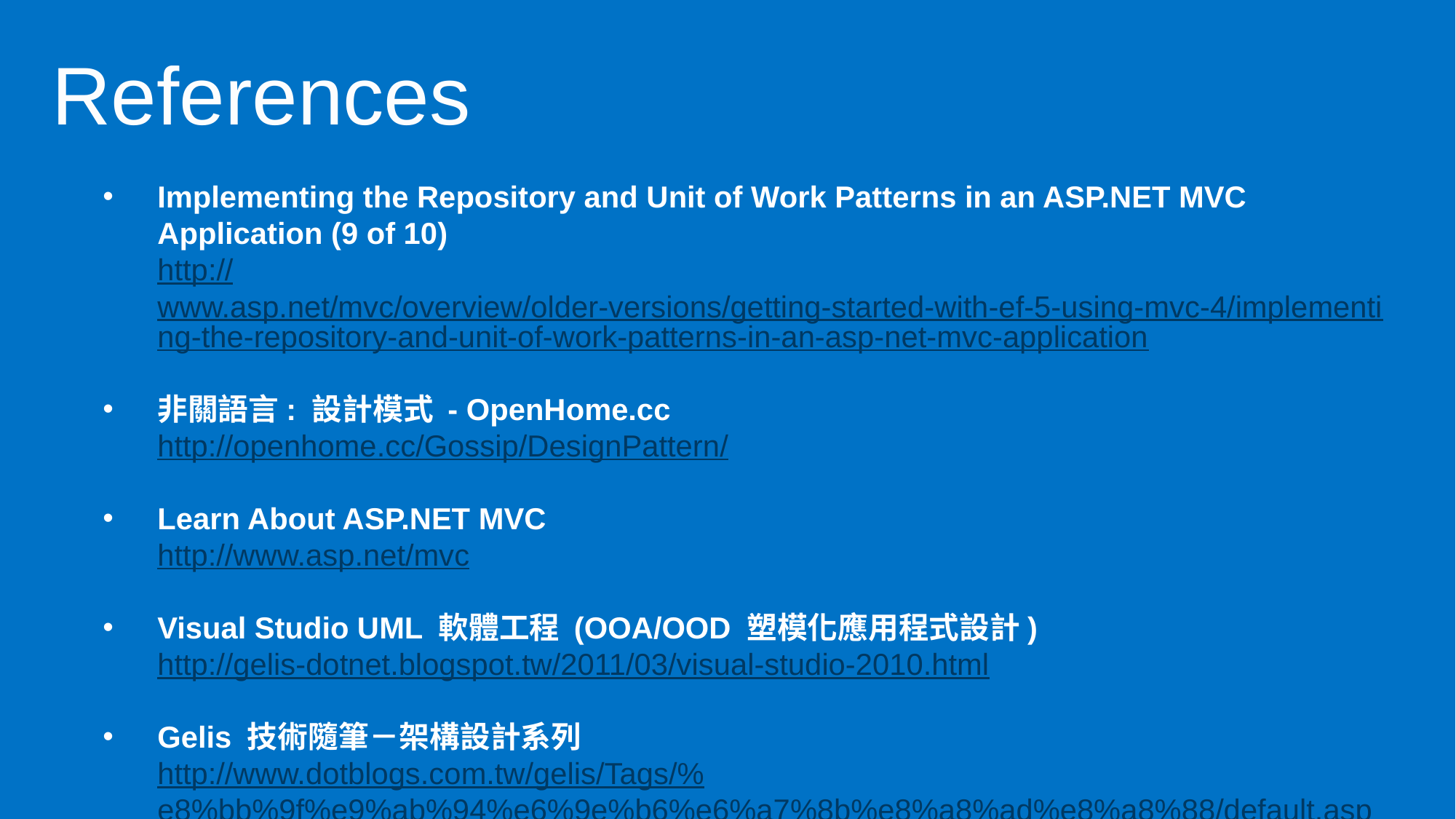

# References
Implementing the Repository and Unit of Work Patterns in an ASP.NET MVC Application (9 of 10)
http://www.asp.net/mvc/overview/older-versions/getting-started-with-ef-5-using-mvc-4/implementing-the-repository-and-unit-of-work-patterns-in-an-asp-net-mvc-application

非關語言: 設計模式 - OpenHome.cc
http://openhome.cc/Gossip/DesignPattern/

Learn About ASP.NET MVC
http://www.asp.net/mvc

Visual Studio UML 軟體工程 (OOA/OOD 塑模化應用程式設計)
http://gelis-dotnet.blogspot.tw/2011/03/visual-studio-2010.html

Gelis 技術隨筆－架構設計系列
http://www.dotblogs.com.tw/gelis/Tags/%e8%bb%9f%e9%ab%94%e6%9e%b6%e6%a7%8b%e8%a8%ad%e8%a8%88/default.aspx